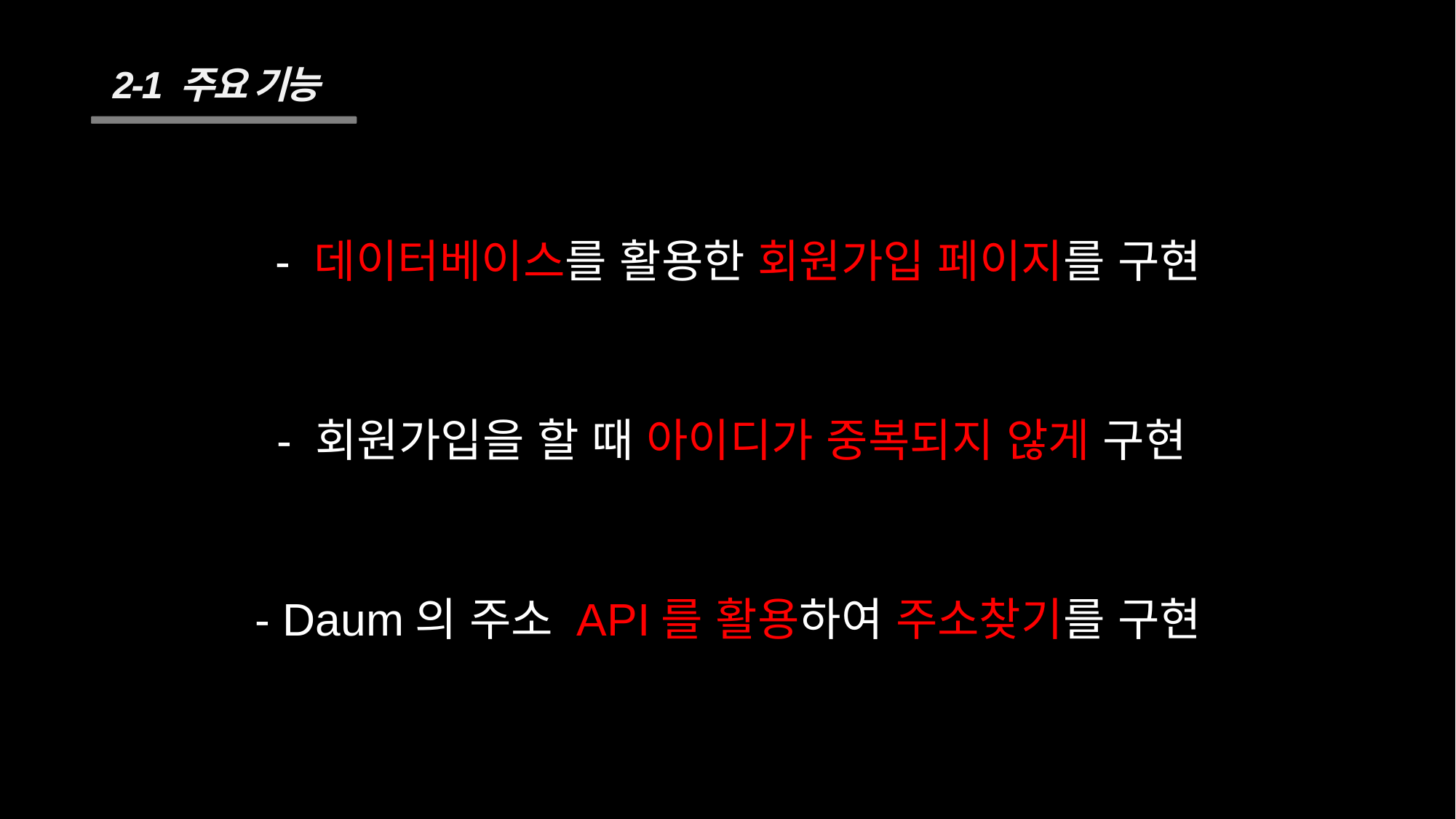

2-1 주요 기능

- 데이터베이스를 활용한 회원가입 페이지를 구현
- 회원가입을 할 때 아이디가 중복되지 않게 구현
- Daum의 주소 API를 활용하여 주소찾기를 구현